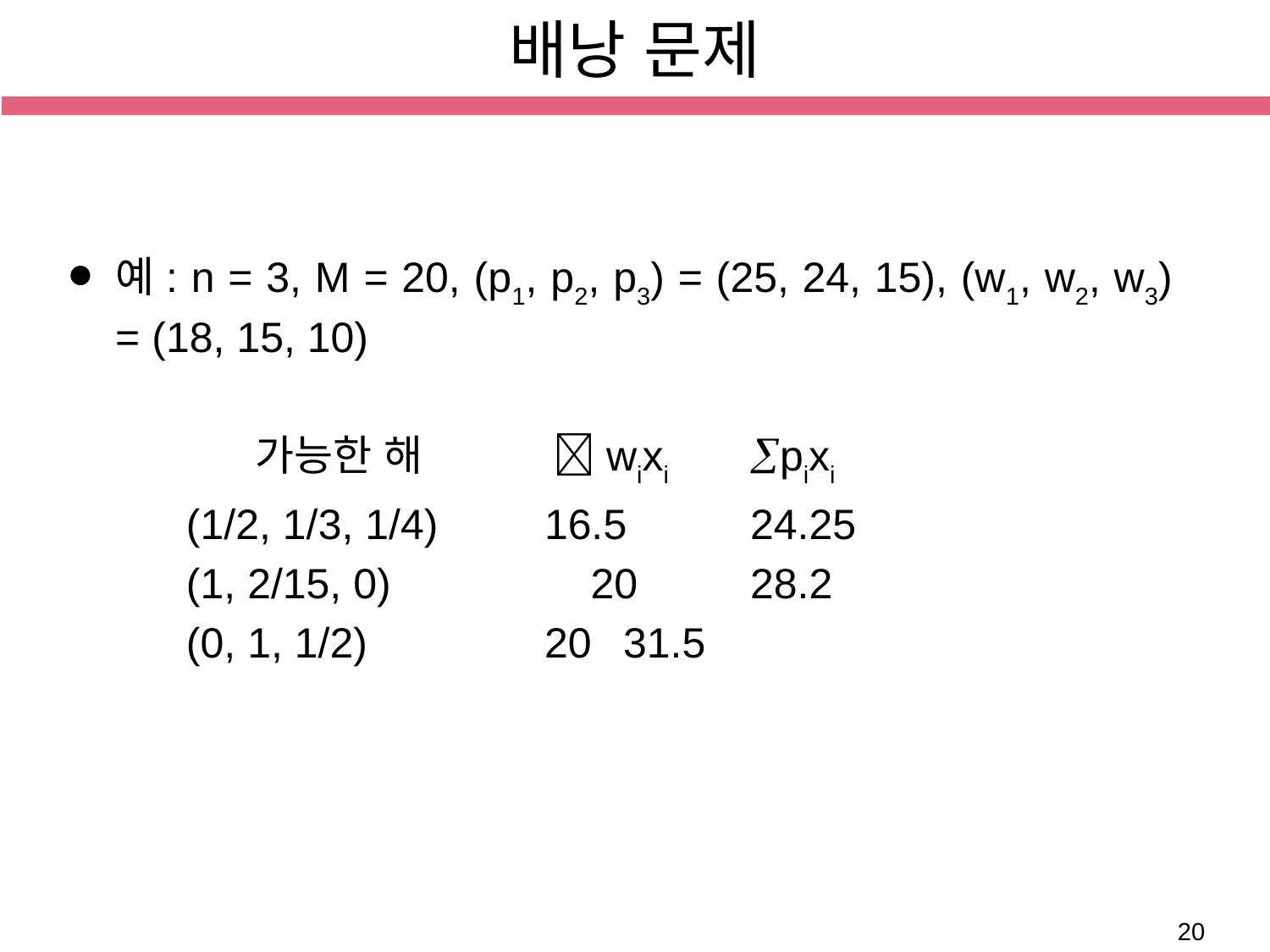

배낭 문제

예: n = 3, M = 20, (p1, p2, p3) = (25, 24, 15), (w1, w2, w3) = (18, 15, 10)

               가능한 해           ∑wixi  	∑pixi
          (1/2, 1/3, 1/4)         16.5 	24.25
          (1, 2/15, 0)     	        20  	28.2
          (0, 1, 1/2)               20  	31.5